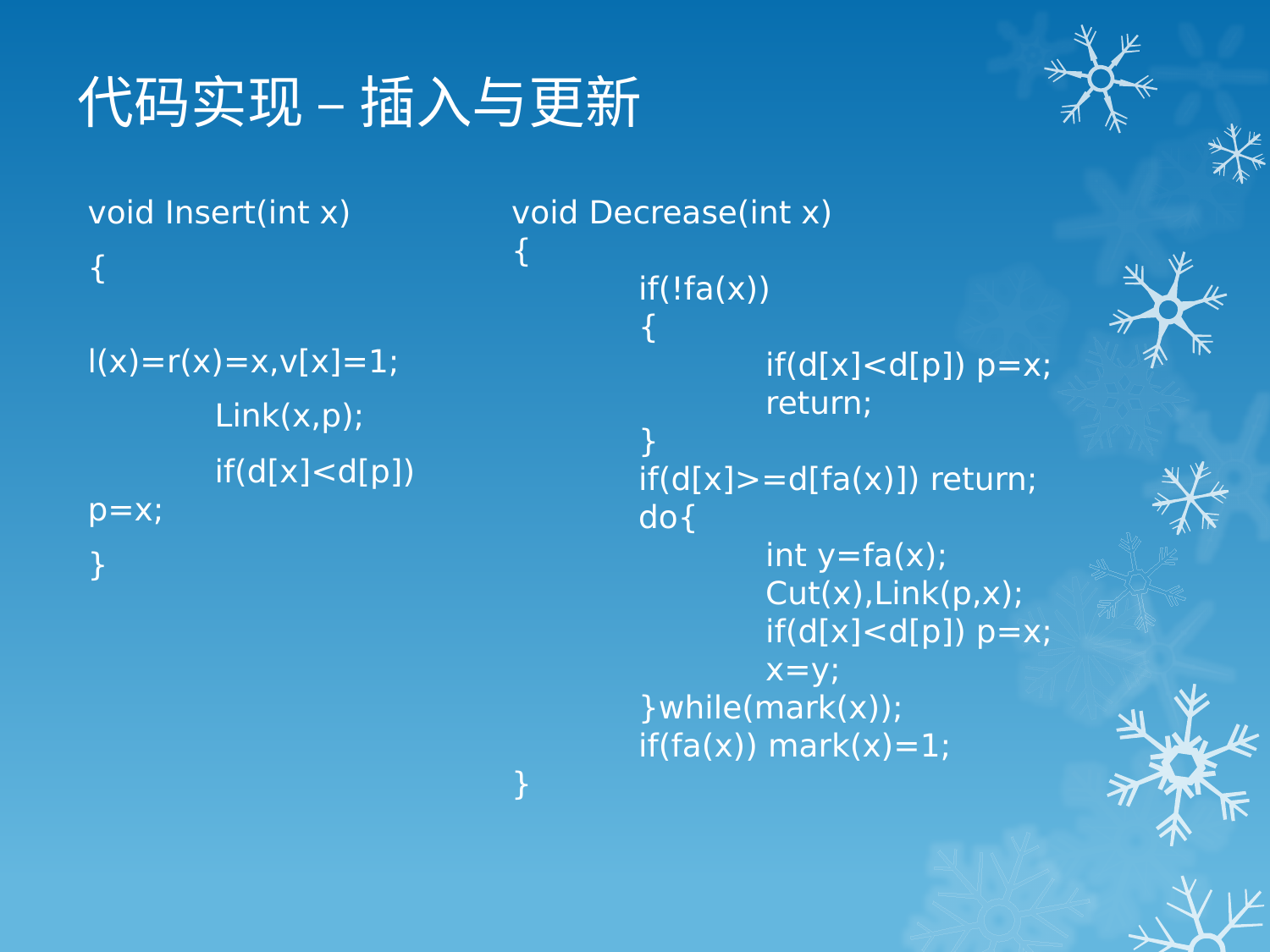

# 代码实现 – 插入与更新
void Insert(int x)
{
	l(x)=r(x)=x,v[x]=1;
	Link(x,p);
	if(d[x]<d[p]) p=x;
}

void Decrease(int x)
{
	if(!fa(x))
	{
		if(d[x]<d[p]) p=x;
		return;
	}
	if(d[x]>=d[fa(x)]) return;
	do{
		int y=fa(x);
		Cut(x),Link(p,x);
		if(d[x]<d[p]) p=x;
		x=y;
	}while(mark(x));
	if(fa(x)) mark(x)=1;
}